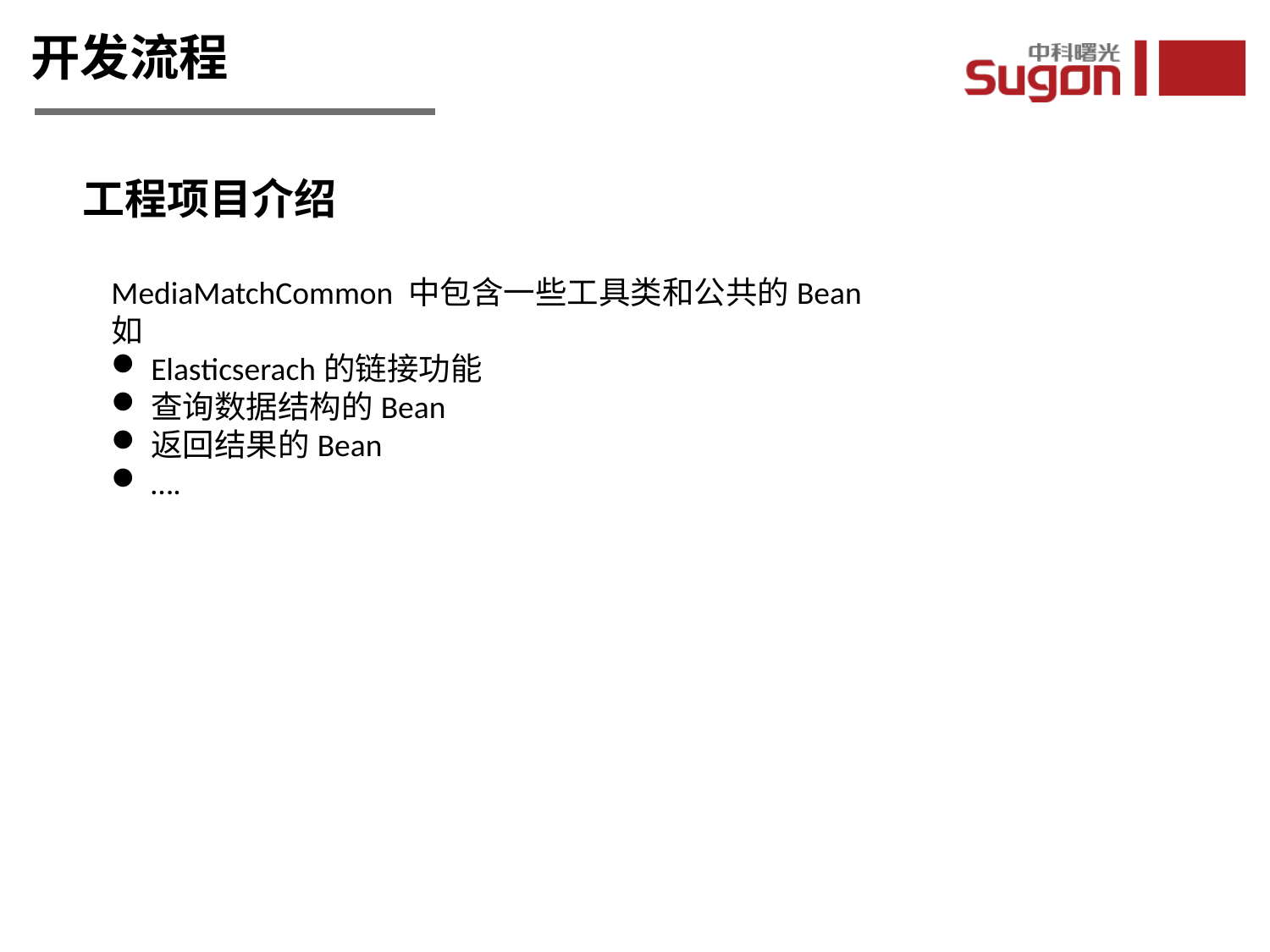

开发流程
工程项目介绍
MediaMatchCommon 中包含一些工具类和公共的Bean
如
Elasticserach的链接功能
查询数据结构的Bean
返回结果的Bean
….